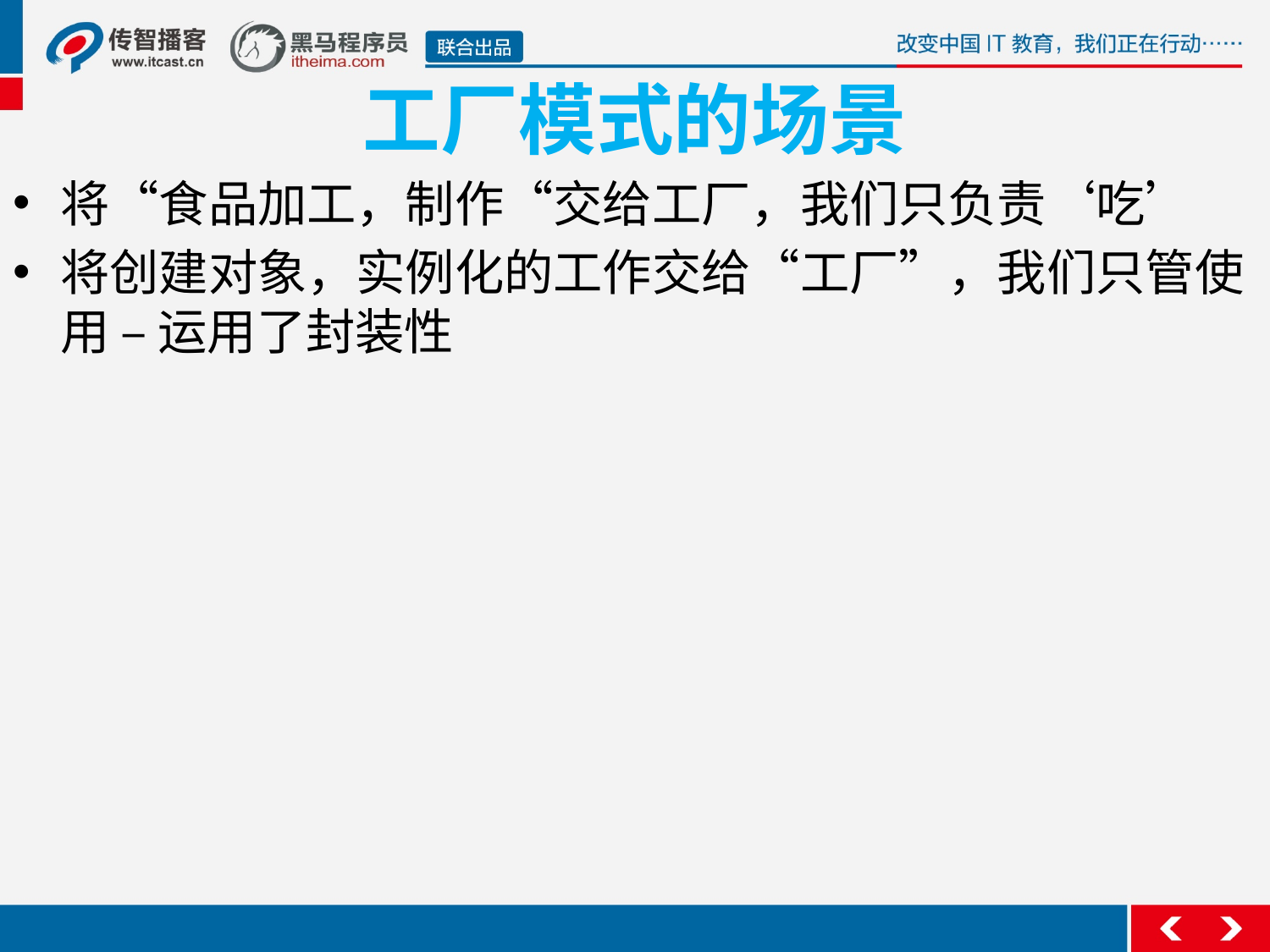

# 工厂模式的场景
将“食品加工，制作“交给工厂，我们只负责‘吃’
将创建对象，实例化的工作交给“工厂”，我们只管使用 – 运用了封装性